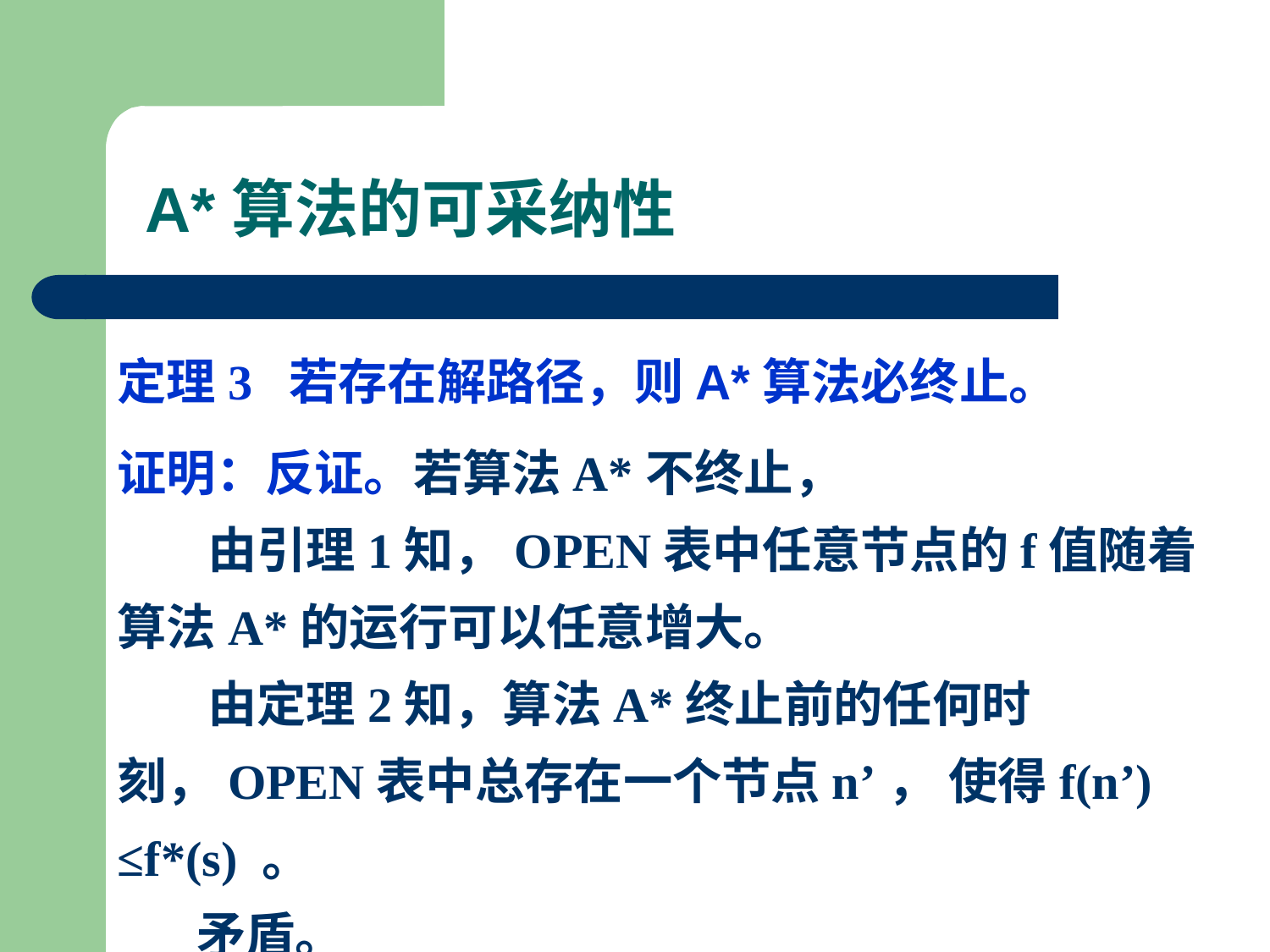

A*算法的可采纳性
定理3  若存在解路径，则A*算法必终止。
证明：反证。若算法A*不终止，
       由引理1知，OPEN表中任意节点的f值随着算法A*的运行可以任意增大。
       由定理2知，算法A*终止前的任何时刻，OPEN表中总存在一个节点n’， 使得f(n’) ≤f*(s) 。
      矛盾。
48